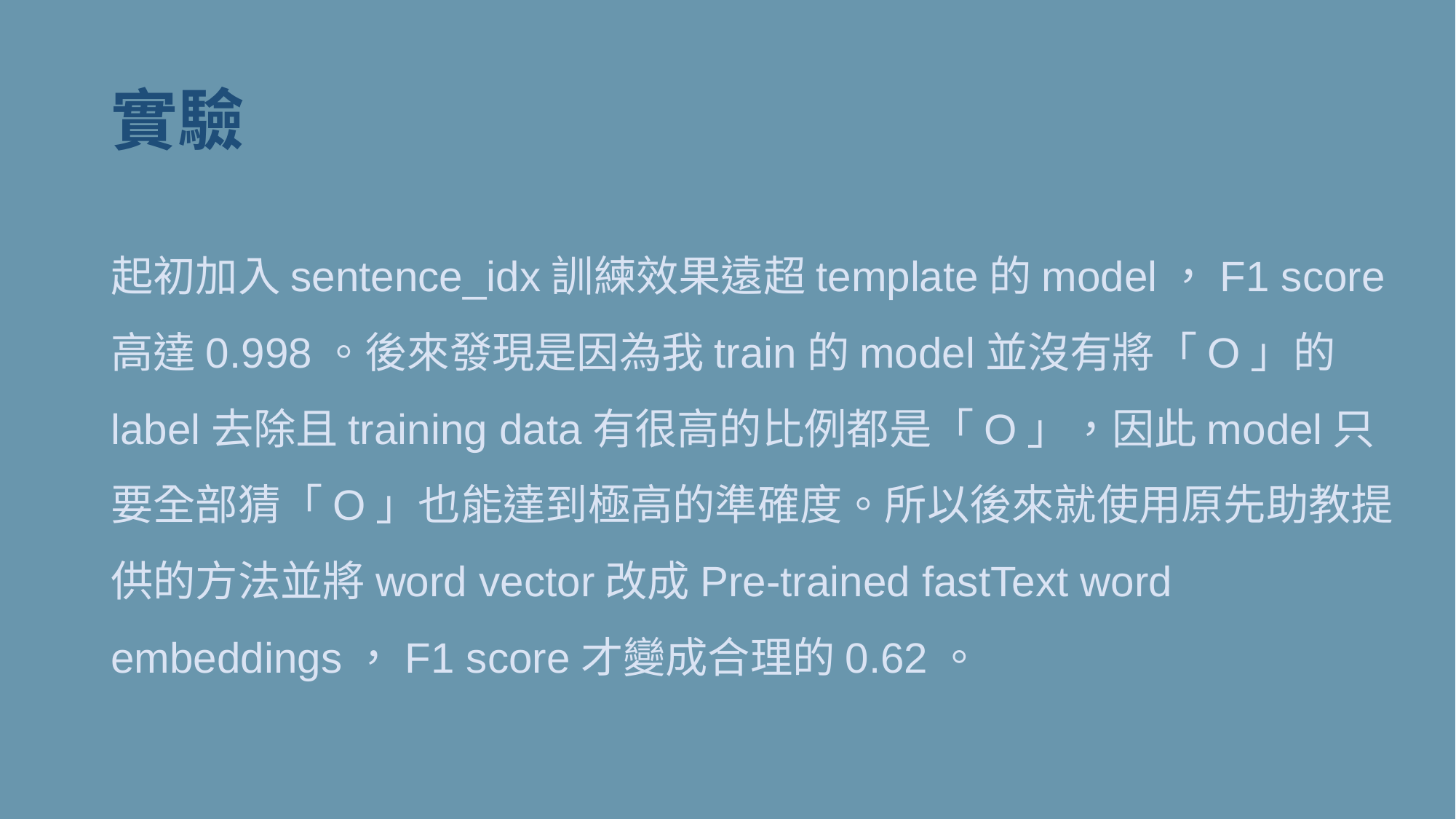

# 實驗
起初加入sentence_idx訓練效果遠超template的model，F1 score高達0.998。後來發現是因為我train的model並沒有將「O」的label去除且training data有很高的比例都是「O」，因此model只要全部猜「O」也能達到極高的準確度。所以後來就使用原先助教提供的方法並將word vector改成Pre-trained fastText word embeddings，F1 score才變成合理的0.62。